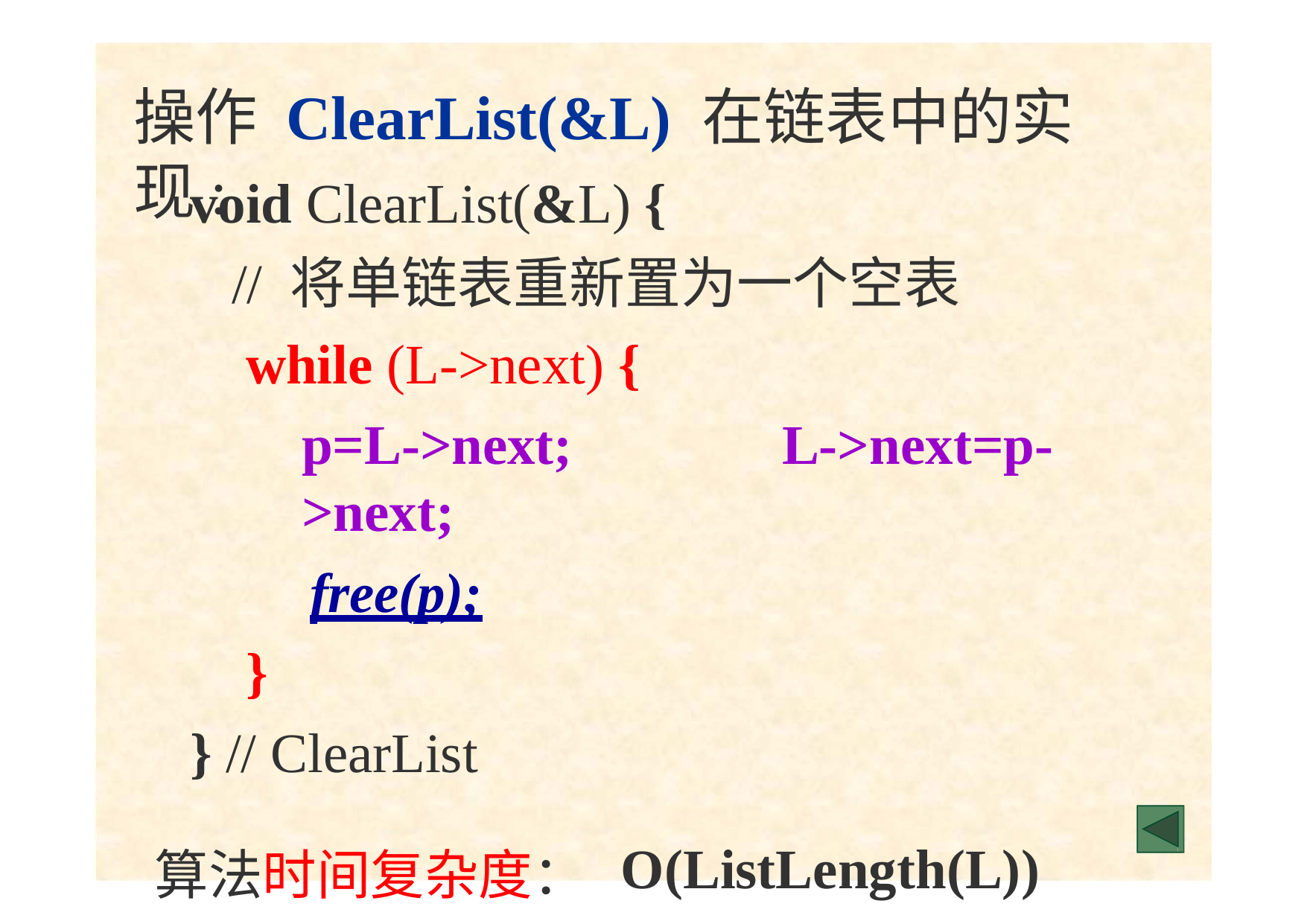

# 操作 ClearList(&L) 在链表中的实现:
void ClearList(&L) {
// 将单链表重新置为一个空表
while (L->next) {
p=L->next;	L->next=p->next;
free(p);
}
} // ClearList
算法时间复杂度： O(ListLength(L))